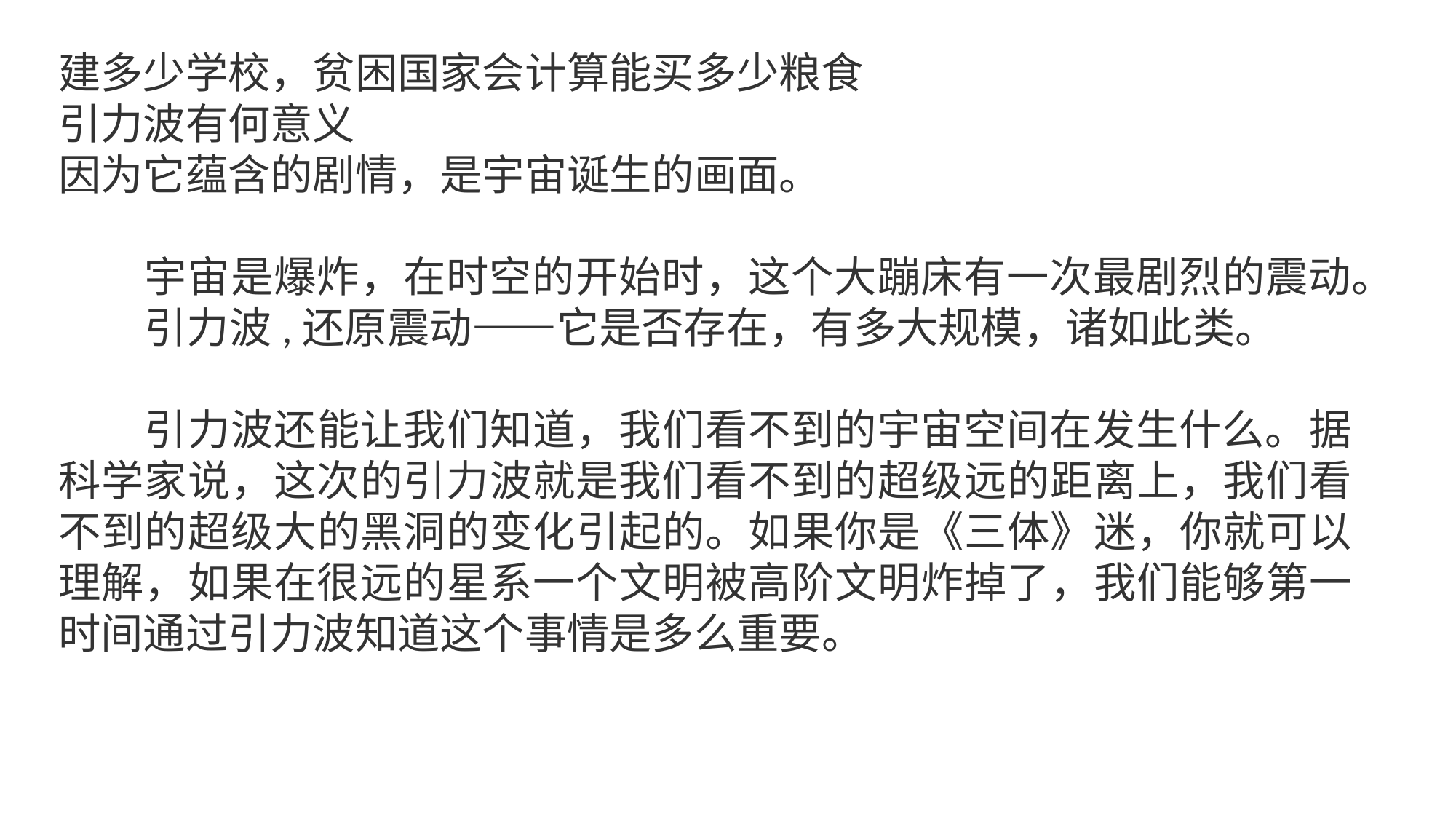

建多少学校，贫困国家会计算能买多少粮食
引力波有何意义
因为它蕴含的剧情，是宇宙诞生的画面。
　　宇宙是爆炸，在时空的开始时，这个大蹦床有一次最剧烈的震动。
        引力波,还原震动——它是否存在，有多大规模，诸如此类。
　　引力波还能让我们知道，我们看不到的宇宙空间在发生什么。据科学家说，这次的引力波就是我们看不到的超级远的距离上，我们看不到的超级大的黑洞的变化引起的。如果你是《三体》迷，你就可以理解，如果在很远的星系一个文明被高阶文明炸掉了，我们能够第一时间通过引力波知道这个事情是多么重要。